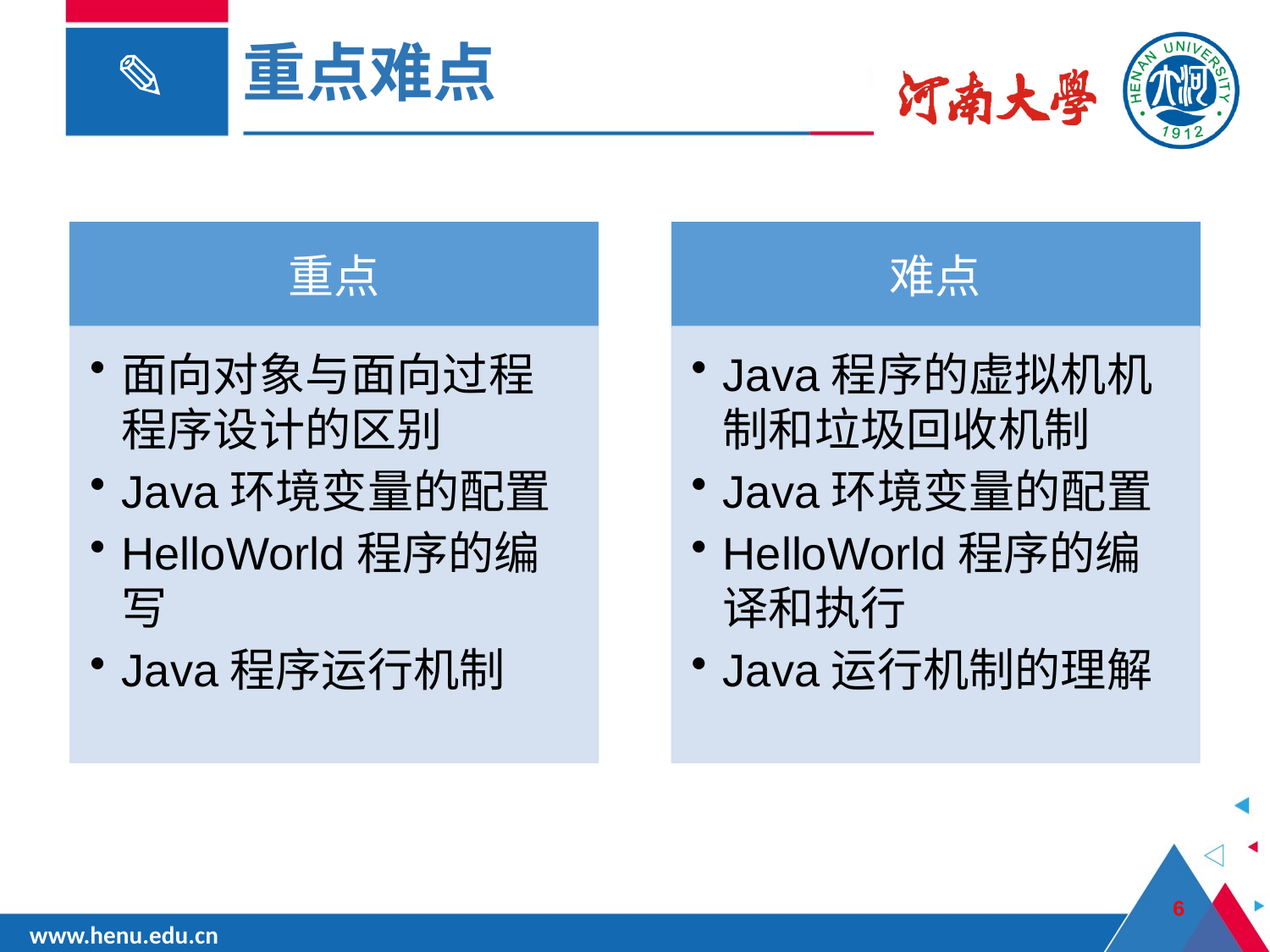

# 重点难点
重点
面向对象与面向过程程序设计的区别
Java环境变量的配置
HelloWorld程序的编写
Java程序运行机制
难点
Java程序的虚拟机机制和垃圾回收机制
Java环境变量的配置
HelloWorld程序的编译和执行
Java运行机制的理解
6